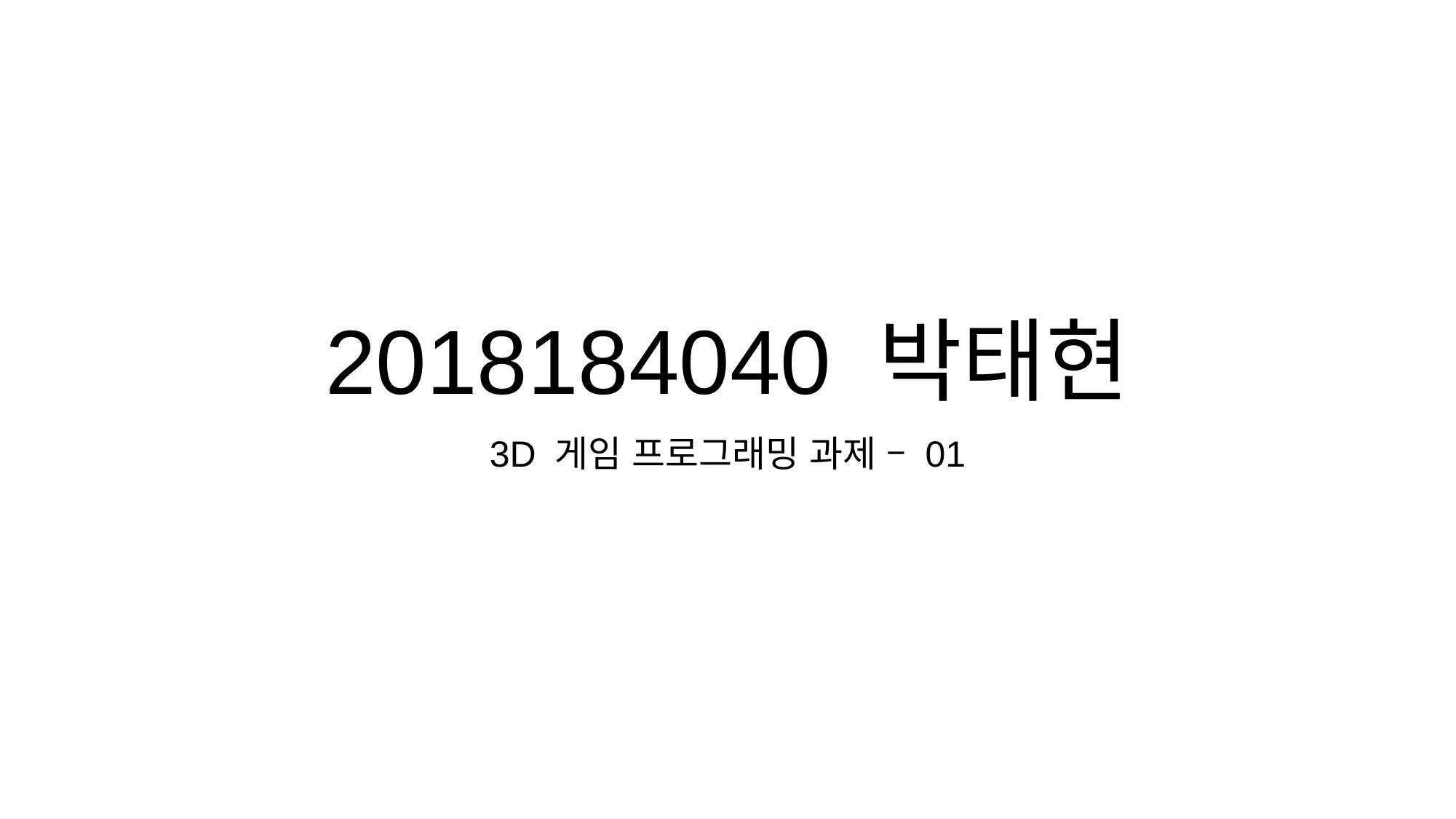

# 2018184040 박태현
3D 게임 프로그래밍 과제 – 01